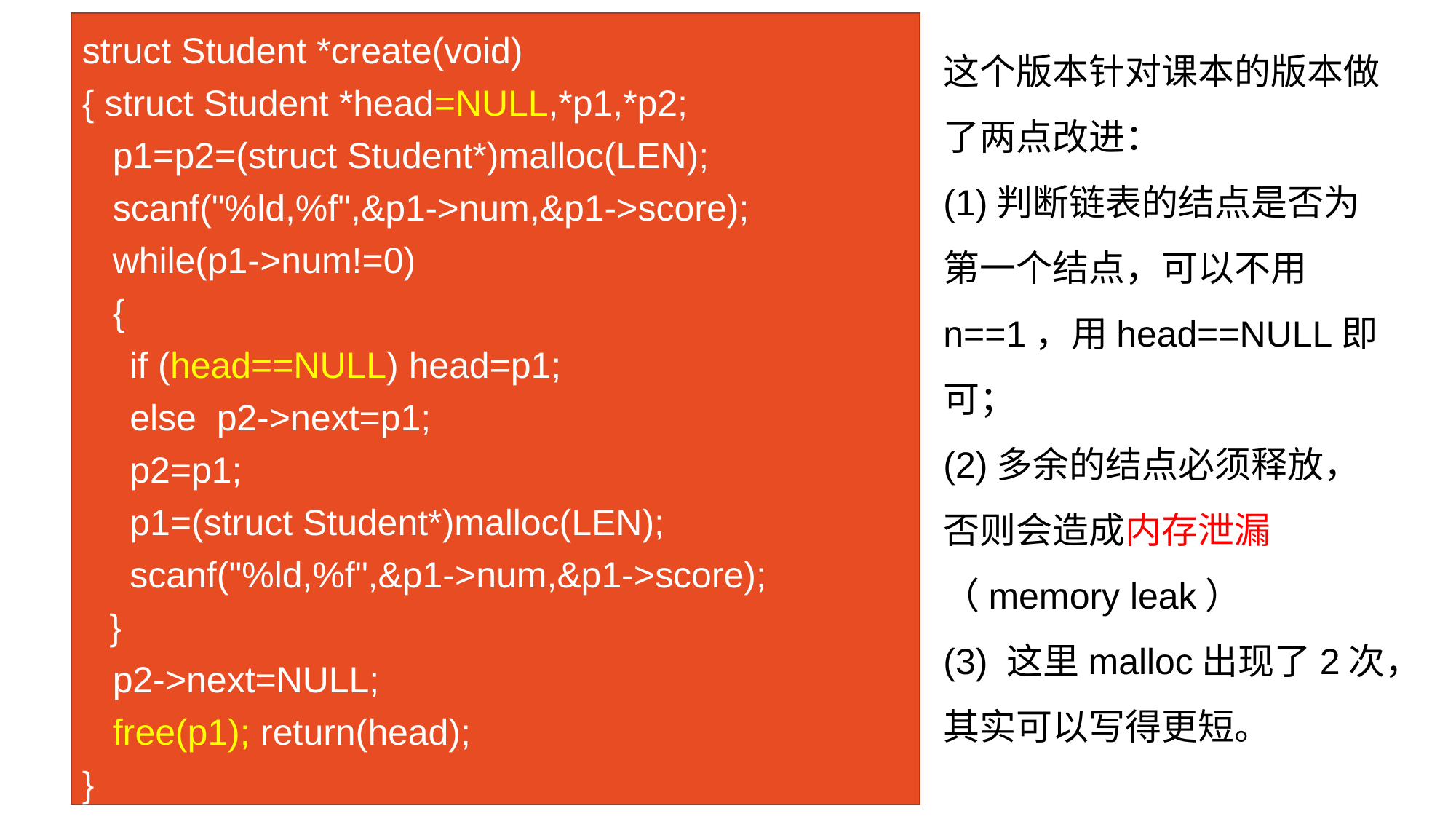

struct Student *create(void)
{ struct Student *head=NULL,*p1,*p2;
   p1=p2=(struct Student*)malloc(LEN);
   scanf("%ld,%f",&p1->num,&p1->score);
   while(p1->num!=0)
   {
	  if (head==NULL) head=p1;
	  else  p2->next=p1;
	  p2=p1;
	  p1=(struct Student*)malloc(LEN);
	  scanf("%ld,%f",&p1->num,&p1->score);
	}
   p2->next=NULL;
   free(p1); return(head);
}
这个版本针对课本的版本做了两点改进：
(1)判断链表的结点是否为第一个结点，可以不用n==1，用head==NULL即可；
(2)多余的结点必须释放，否则会造成内存泄漏（memory leak）
(3) 这里malloc出现了2次，其实可以写得更短。